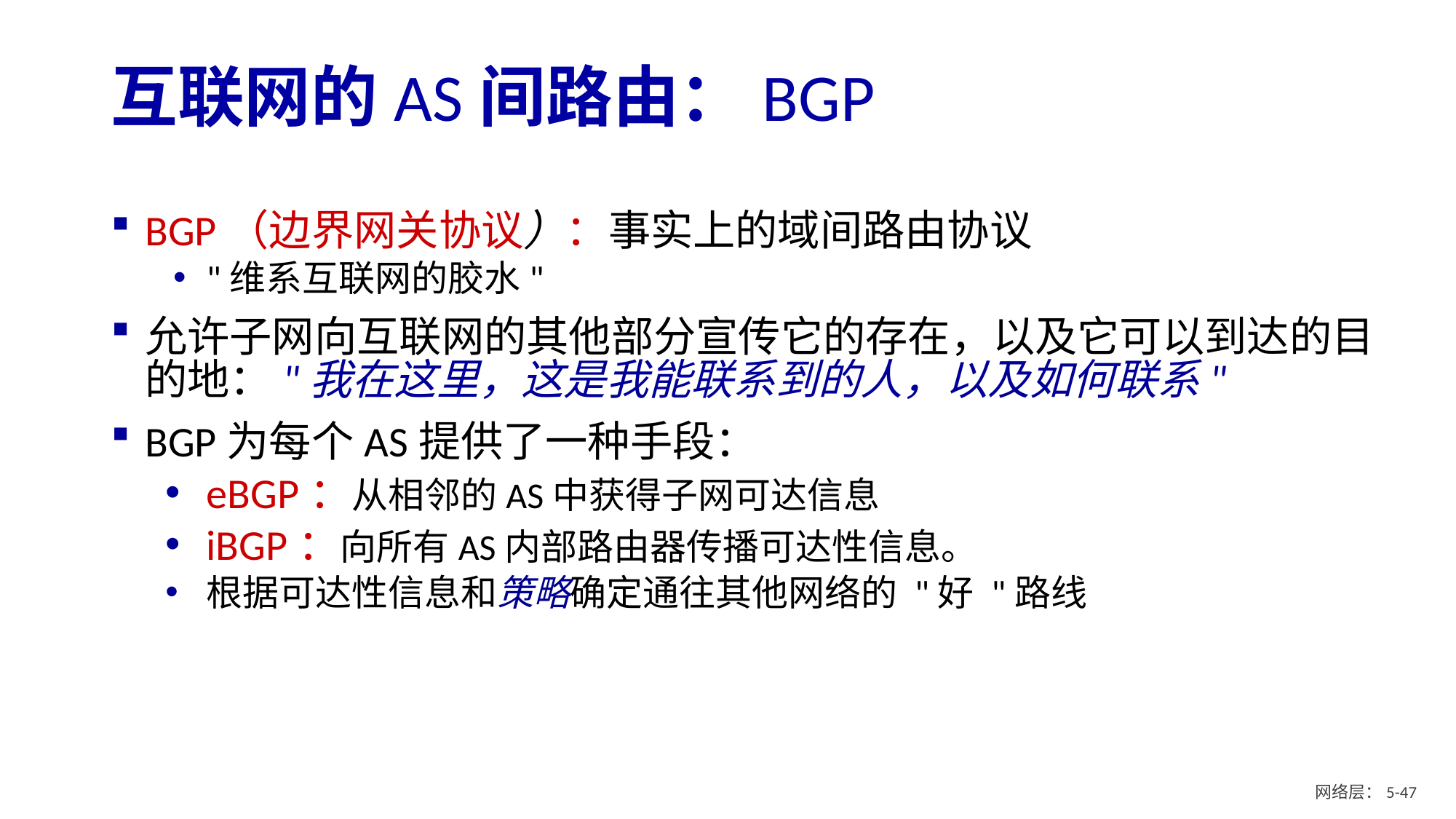

# 互联网的AS间路由：BGP
BGP（边界网关协议）：事实上的域间路由协议
"维系互联网的胶水"
允许子网向互联网的其他部分宣传它的存在，以及它可以到达的目的地："我在这里，这是我能联系到的人，以及如何联系"
BGP为每个AS提供了一种手段：
eBGP：从相邻的AS中获得子网可达信息
iBGP：向所有AS内部路由器传播可达性信息。
根据可达性信息和策略确定通往其他网络的 "好 "路线

网络层：5-47